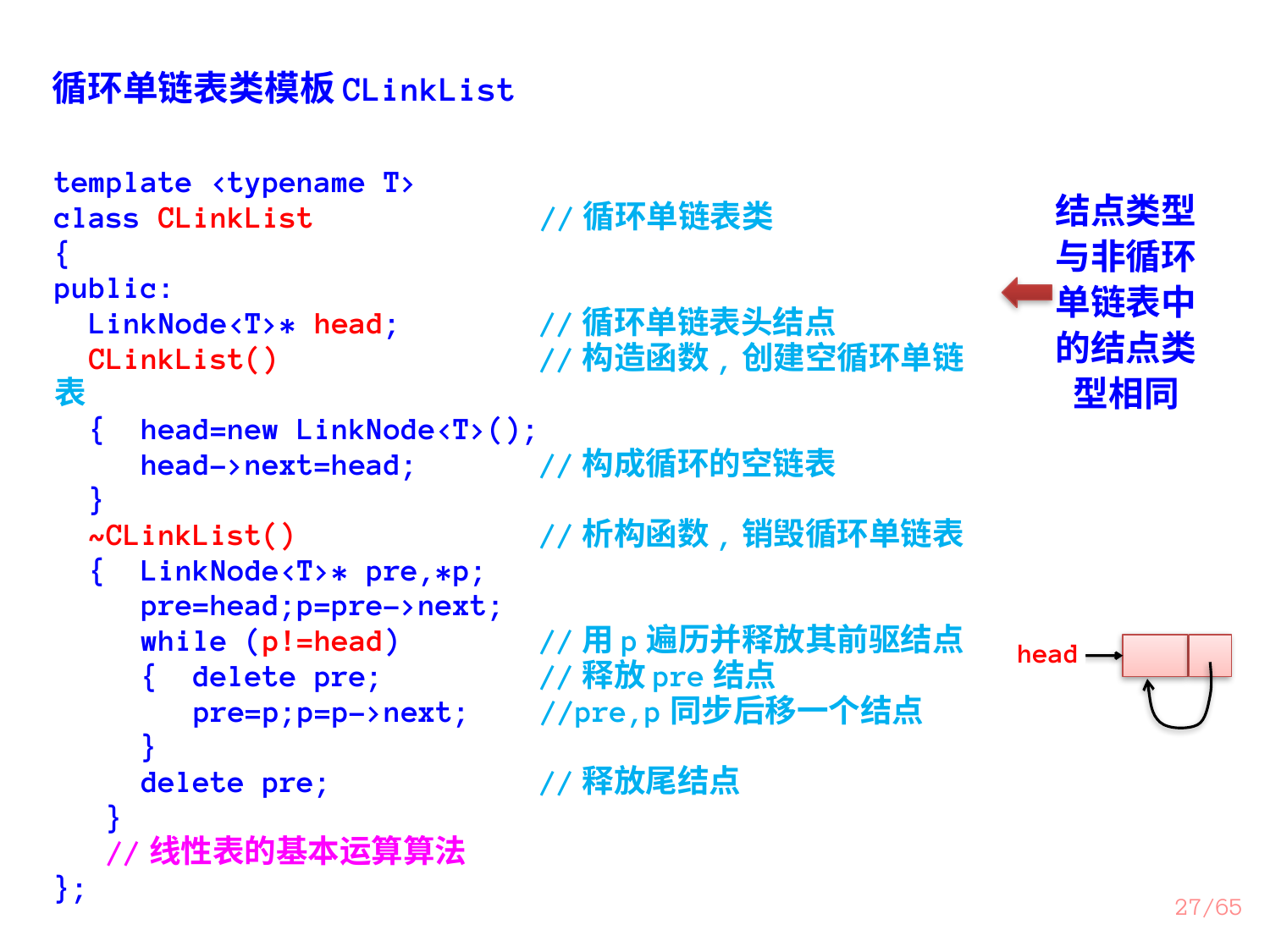

循环单链表类模板CLinkList
template <typename T>
class CLinkList             //循环单链表类
{
public:
  LinkNode<T>* head;	      //循环单链表头结点
  CLinkList()		      //构造函数,创建空循环单链表
  {  head=new LinkNode<T>();
     head->next=head;	      //构成循环的空链表
  }
  ~CLinkList()		      //析构函数,销毁循环单链表
  {  LinkNode<T>* pre,*p;
     pre=head;p=pre->next;
     while (p!=head)	      //用p遍历并释放其前驱结点
     {  delete pre;	      //释放pre结点
        pre=p;p=p->next;    //pre,p同步后移一个结点
     }
     delete pre;	      //释放尾结点
   }
   //线性表的基本运算算法
};
结点类型与非循环单链表中的结点类型相同

head

27/65